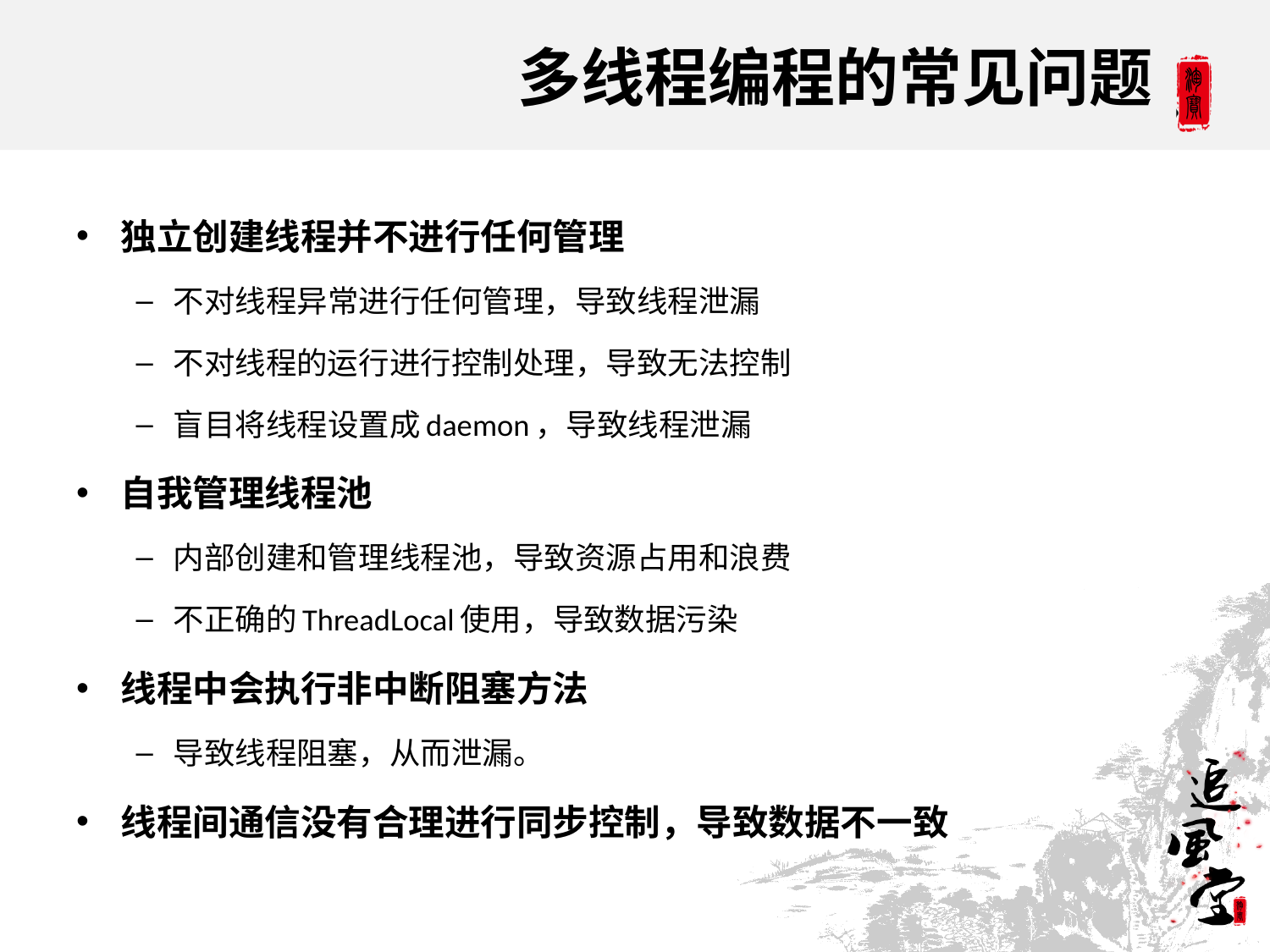

# 多线程编程的常见问题
独立创建线程并不进行任何管理
不对线程异常进行任何管理，导致线程泄漏
不对线程的运行进行控制处理，导致无法控制
盲目将线程设置成daemon，导致线程泄漏
自我管理线程池
内部创建和管理线程池，导致资源占用和浪费
不正确的ThreadLocal使用，导致数据污染
线程中会执行非中断阻塞方法
导致线程阻塞，从而泄漏。
线程间通信没有合理进行同步控制，导致数据不一致